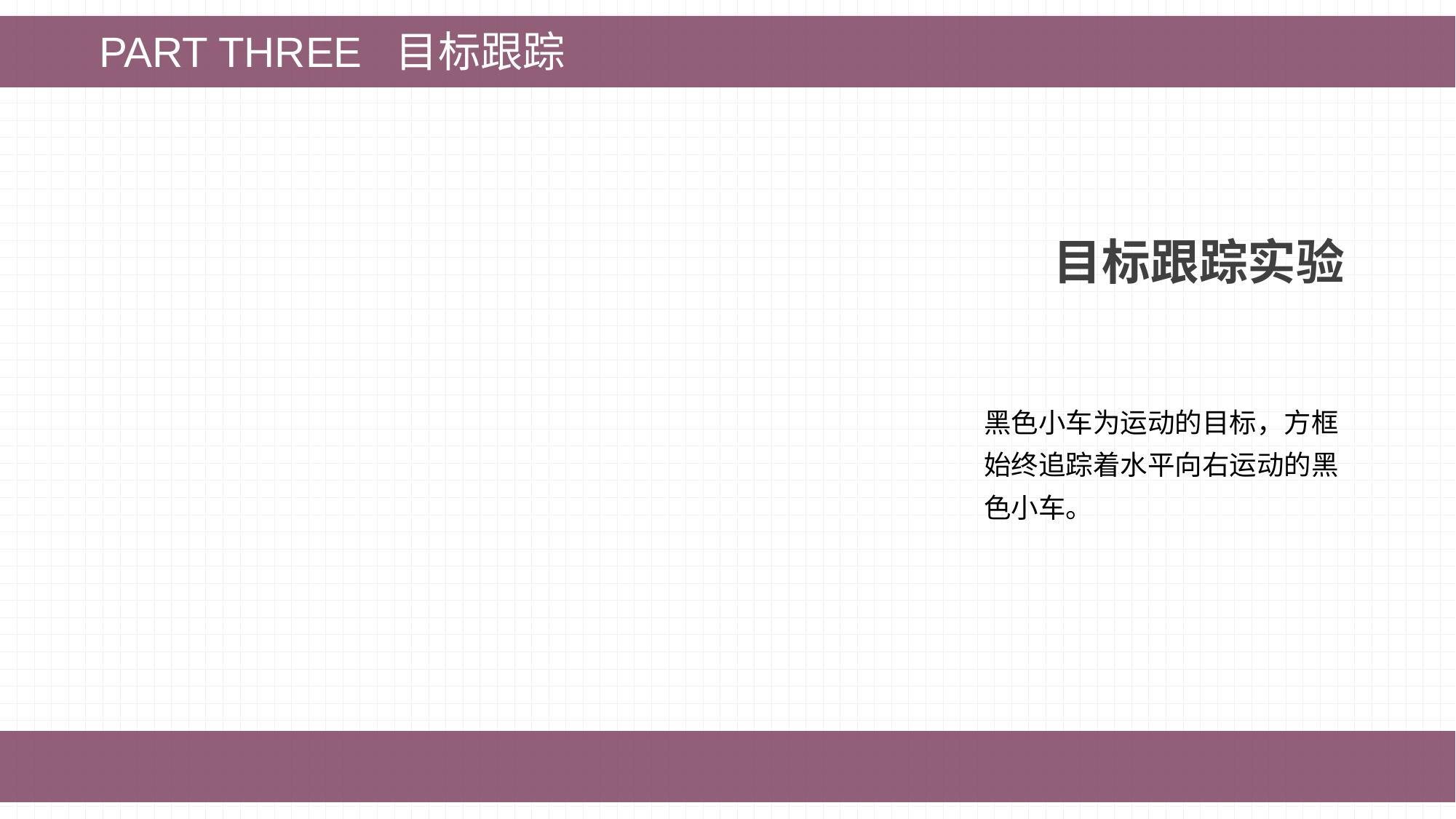

PART THREE  目标跟踪

### Chart

| Category |
|---|
目标跟踪实验
黑色小车为运动的目标，方框始终追踪着水平向右运动的黑色小车。